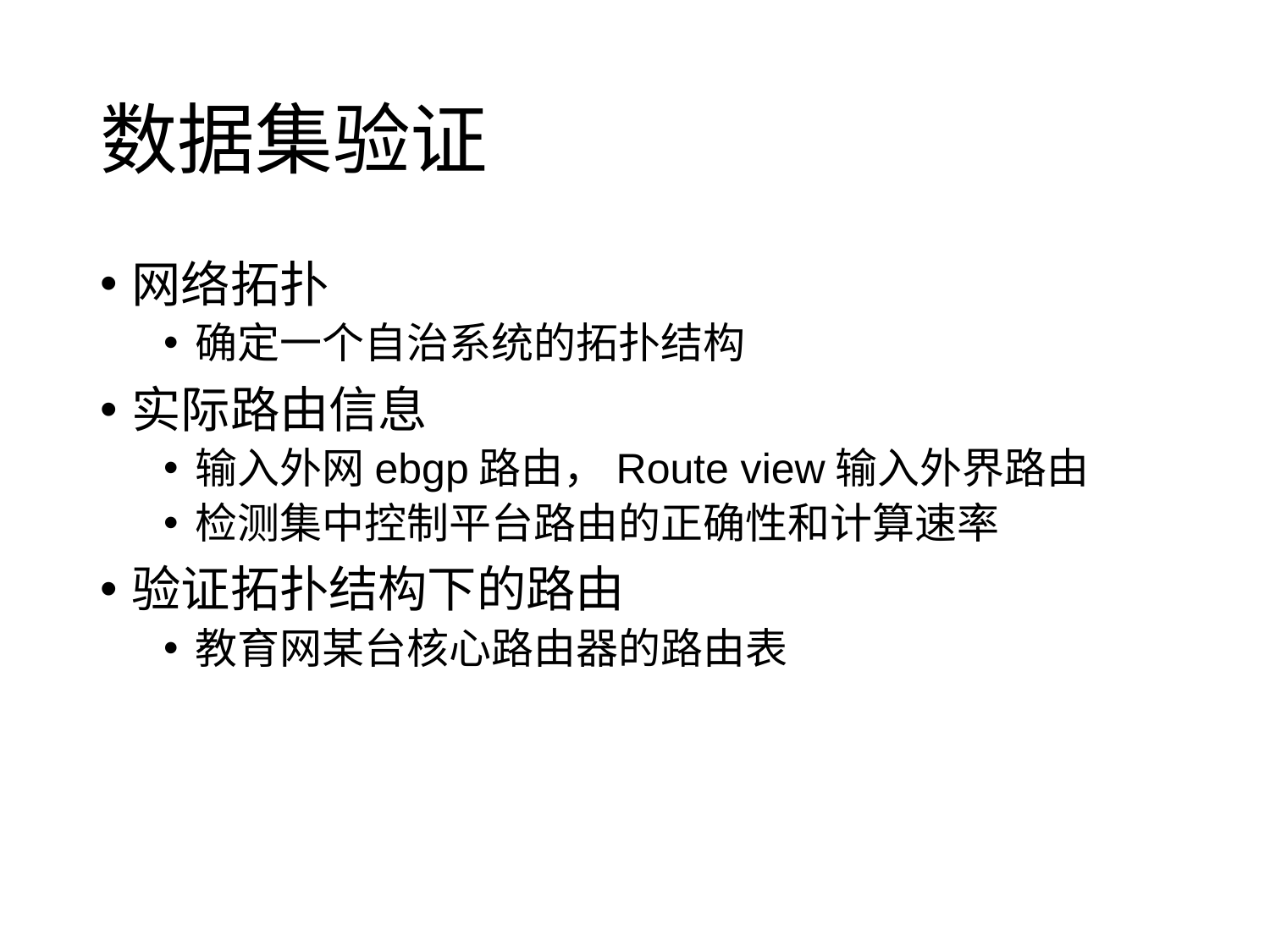

# 数据集验证
网络拓扑
确定一个自治系统的拓扑结构
实际路由信息
输入外网ebgp路由，Route view输入外界路由
检测集中控制平台路由的正确性和计算速率
验证拓扑结构下的路由
教育网某台核心路由器的路由表